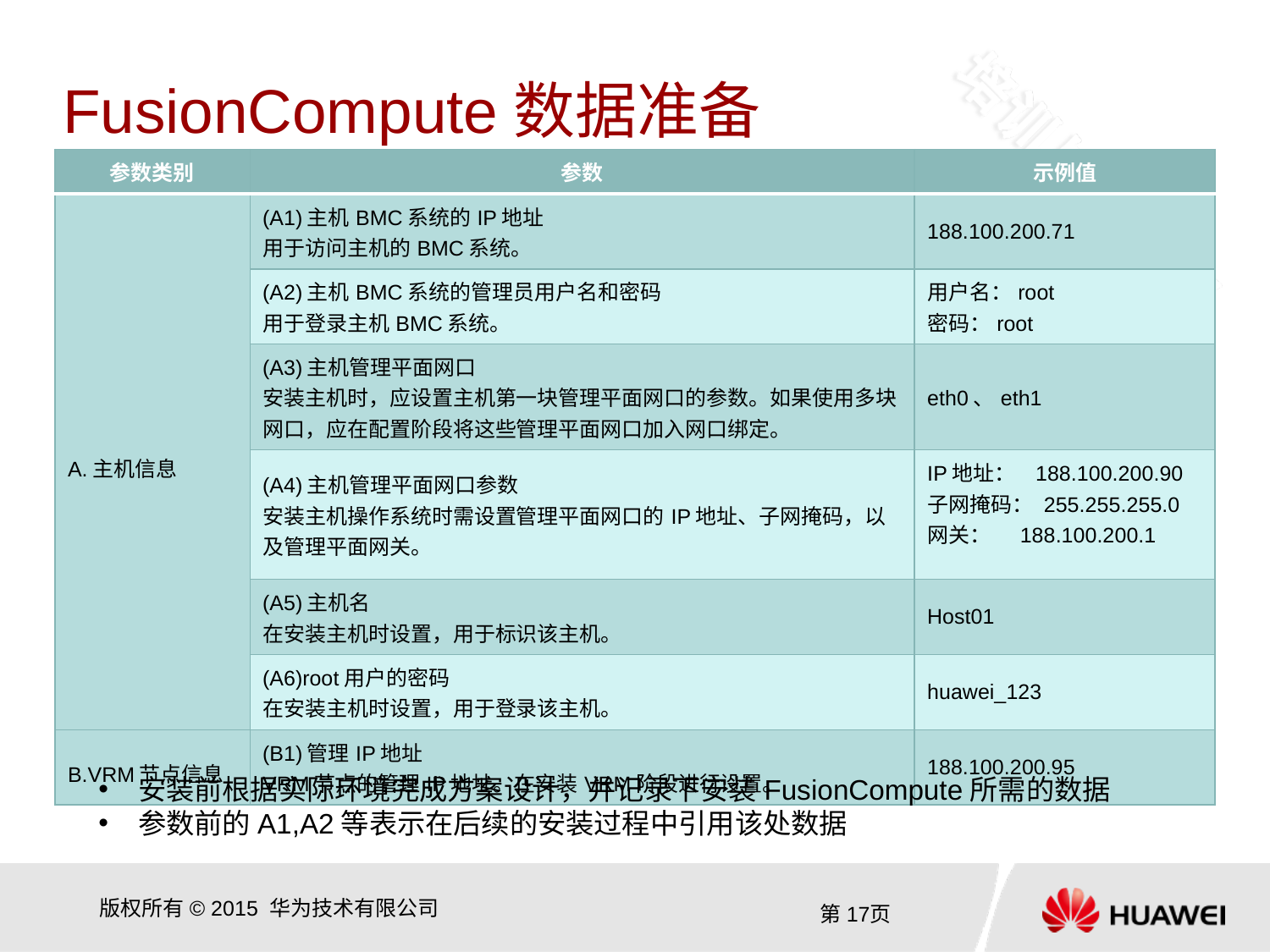

#
FusionCompute数据准备
| 参数类别 | 参数 | 示例值 |
| --- | --- | --- |
| A.主机信息 | (A1)主机BMC系统的IP地址 用于访问主机的BMC系统。 | 188.100.200.71 |
|  | (A2)主机BMC系统的管理员用户名和密码 用于登录主机BMC系统。 | 用户名：root 密码：root |
|  | (A3)主机管理平面网口 安装主机时，应设置主机第一块管理平面网口的参数。如果使用多块网口，应在配置阶段将这些管理平面网口加入网口绑定。 | eth0、eth1 |
|  | (A4)主机管理平面网口参数 安装主机操作系统时需设置管理平面网口的IP地址、子网掩码，以及管理平面网关。 | IP地址： 188.100.200.90 子网掩码： 255.255.255.0 网关： 188.100.200.1 |
|  | (A5)主机名 在安装主机时设置，用于标识该主机。 | Host01 |
|  | (A6)root用户的密码 在安装主机时设置，用于登录该主机。 | huawei\_123 |
| B.VRM节点信息 | (B1)管理IP地址 VRM节点的管理IP地址。在安装VRM阶段进行设置。 | 188.100.200.95 |
安装前根据实际环境完成方案设计，并记录下安装FusionCompute所需的数据
参数前的A1,A2等表示在后续的安装过程中引用该处数据